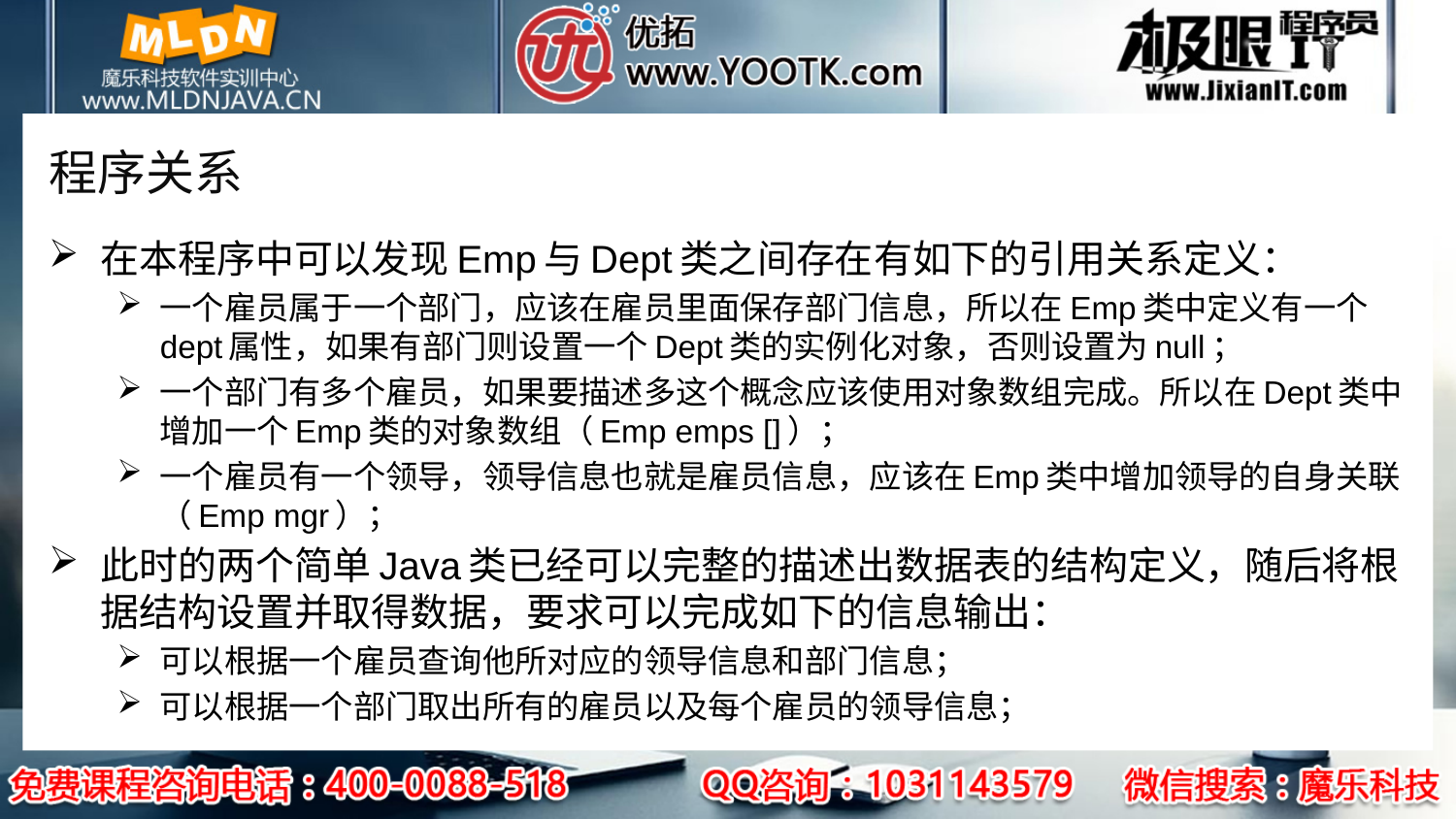

# 程序关系
在本程序中可以发现Emp与Dept类之间存在有如下的引用关系定义：
一个雇员属于一个部门，应该在雇员里面保存部门信息，所以在Emp类中定义有一个dept属性，如果有部门则设置一个Dept类的实例化对象，否则设置为null；
一个部门有多个雇员，如果要描述多这个概念应该使用对象数组完成。所以在Dept类中增加一个Emp类的对象数组（Emp emps []）；
一个雇员有一个领导，领导信息也就是雇员信息，应该在Emp类中增加领导的自身关联（Emp mgr）；
此时的两个简单Java类已经可以完整的描述出数据表的结构定义，随后将根据结构设置并取得数据，要求可以完成如下的信息输出：
可以根据一个雇员查询他所对应的领导信息和部门信息；
可以根据一个部门取出所有的雇员以及每个雇员的领导信息；